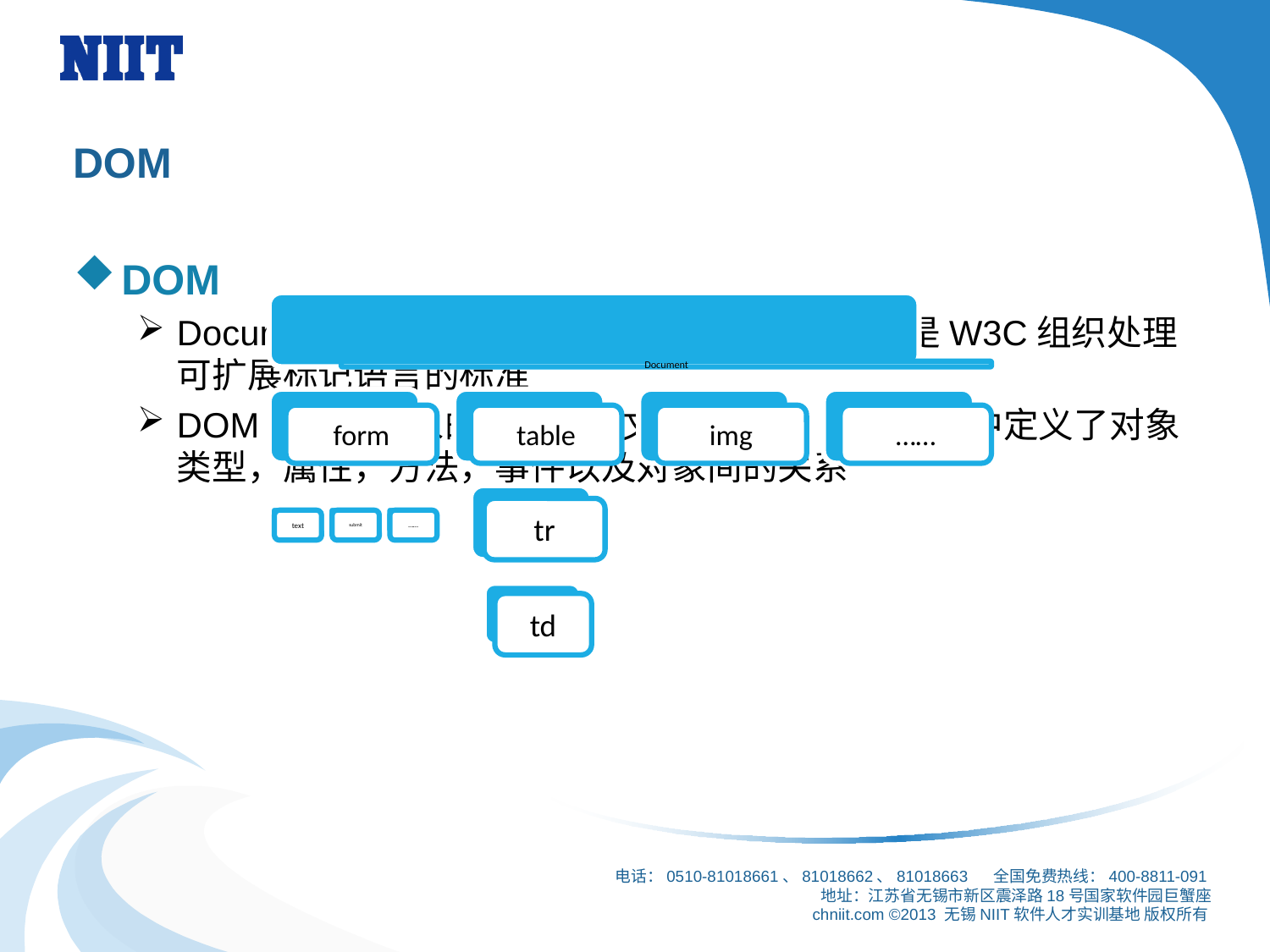

# DOM
DOM
Document Object Model 文档对象模型, DOM是W3C组织处理可扩展标记语言的标准
DOM以面向对象的方式描述文档的模型，在DOM中定义了对象类型，属性，方法，事件以及对象间的关系
Document
form
text
submit
table
tr
td
img
……
……